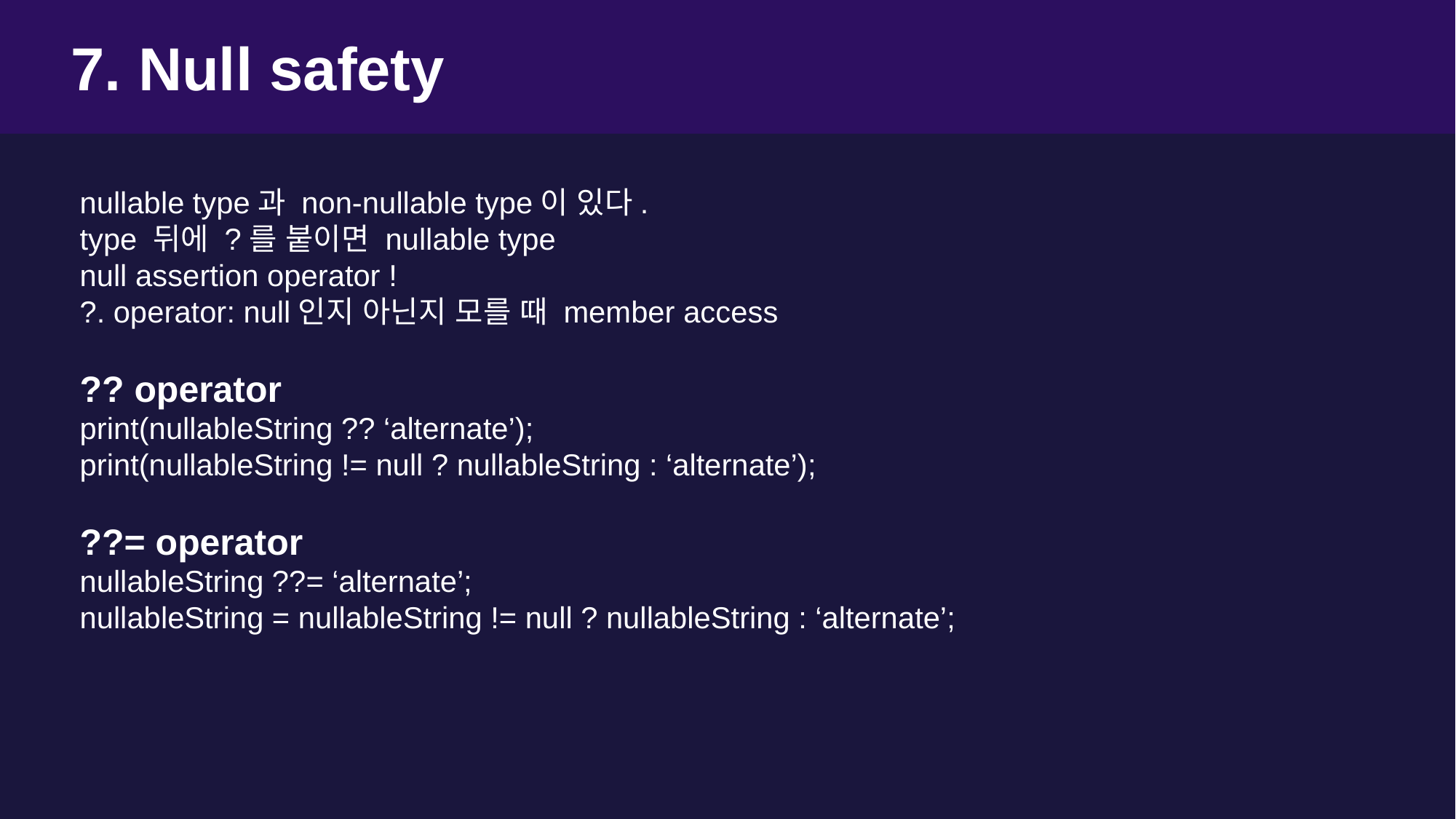

7. Null safety
nullable type과 non-nullable type이 있다.
type 뒤에 ?를 붙이면 nullable type
null assertion operator !
?. operator: null인지 아닌지 모를 때 member access

?? operator
print(nullableString ?? ‘alternate’);
print(nullableString != null ? nullableString : ‘alternate’);

??= operator
nullableString ??= ‘alternate’;
nullableString = nullableString != null ? nullableString : ‘alternate’;